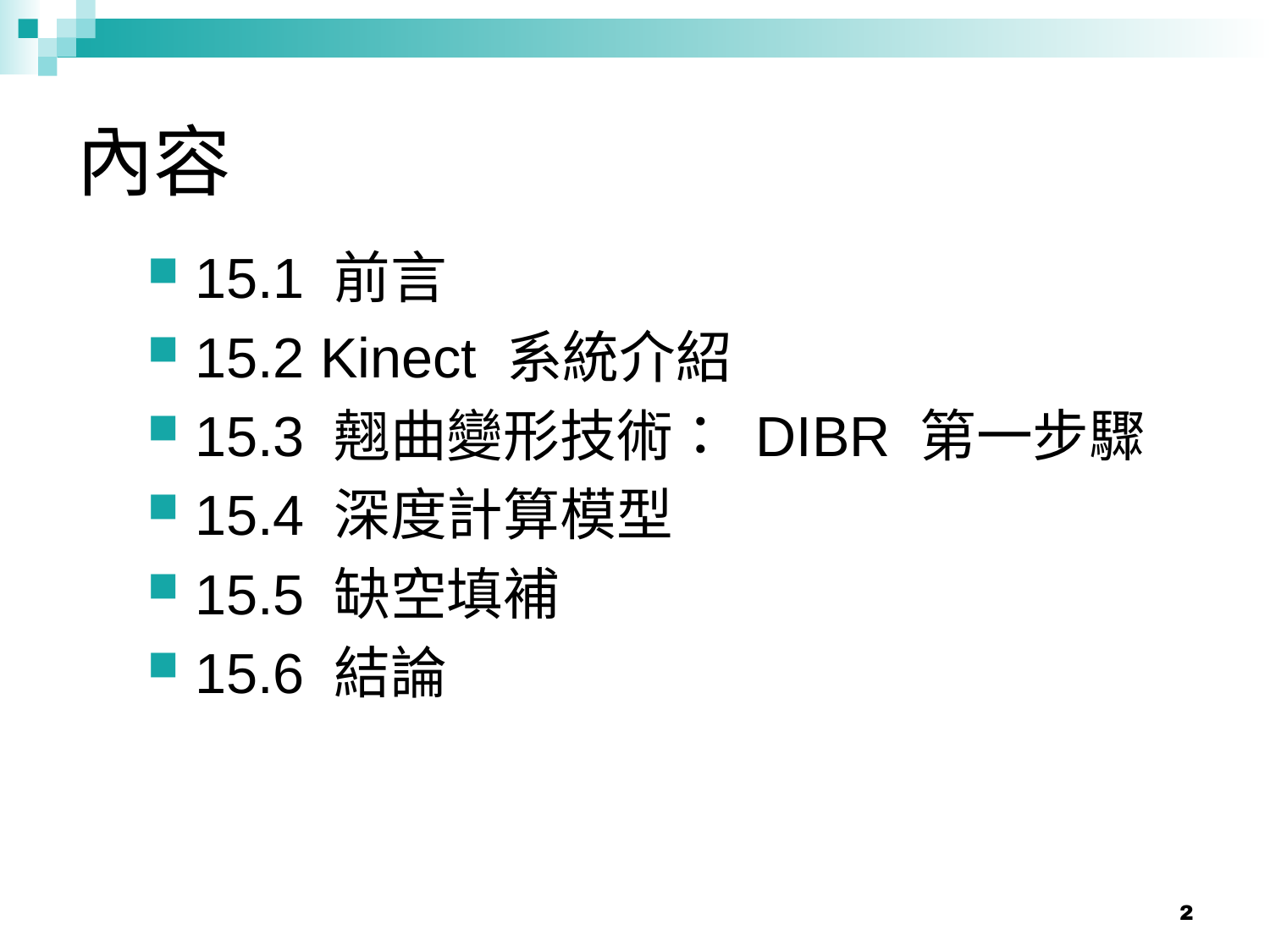

# 內容
15.1 前言
15.2 Kinect 系統介紹
15.3 翹曲變形技術： DIBR 第一步驟
15.4 深度計算模型
15.5 缺空填補
15.6 結論
2